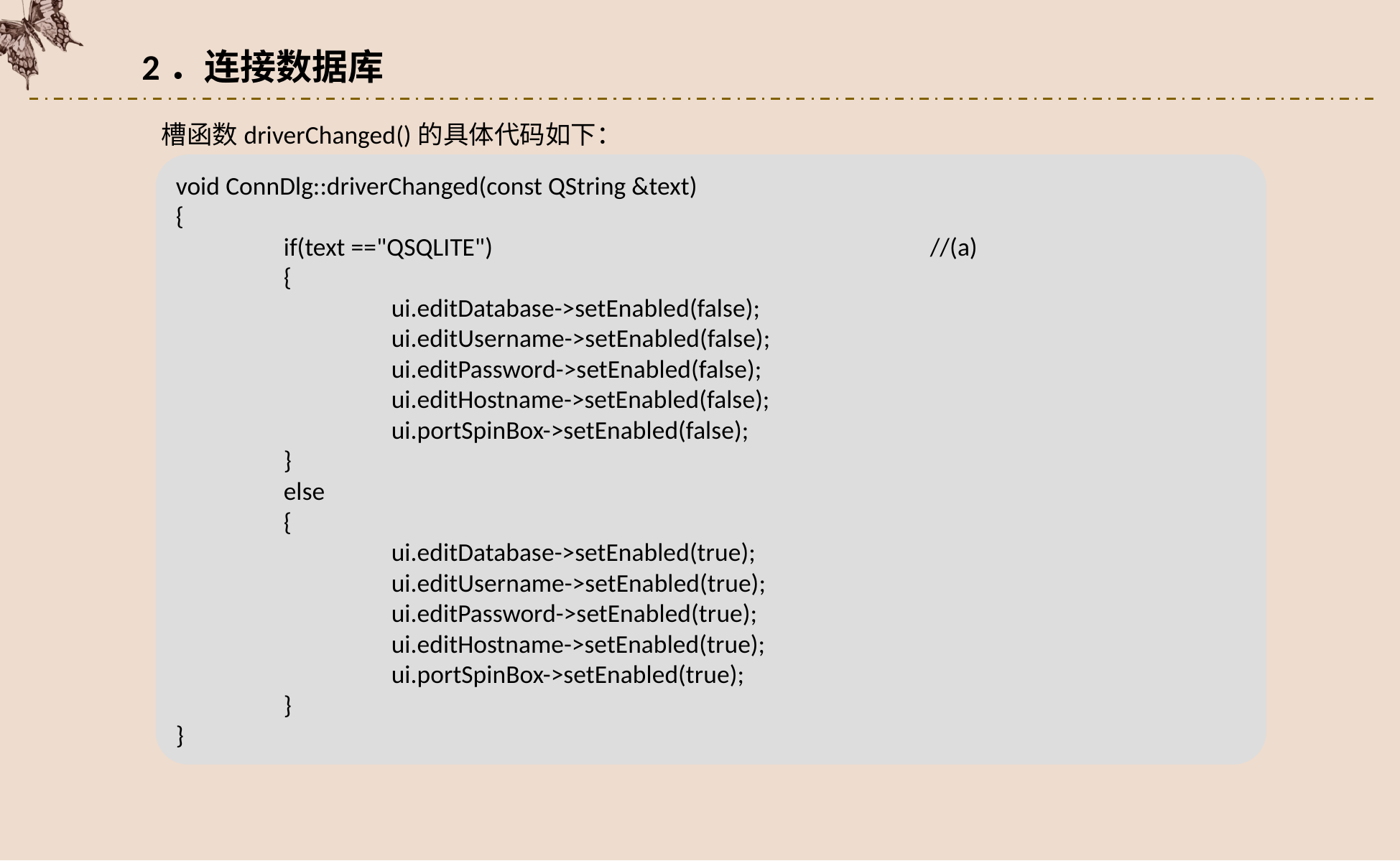

2．连接数据库
槽函数driverChanged()的具体代码如下：
void ConnDlg::driverChanged(const QString &text)
{
	if(text =="QSQLITE")					//(a)
	{
		ui.editDatabase->setEnabled(false);
		ui.editUsername->setEnabled(false);
		ui.editPassword->setEnabled(false);
		ui.editHostname->setEnabled(false);
		ui.portSpinBox->setEnabled(false);
	}
	else
	{
		ui.editDatabase->setEnabled(true);
		ui.editUsername->setEnabled(true);
		ui.editPassword->setEnabled(true);
		ui.editHostname->setEnabled(true);
		ui.portSpinBox->setEnabled(true);
	}
}